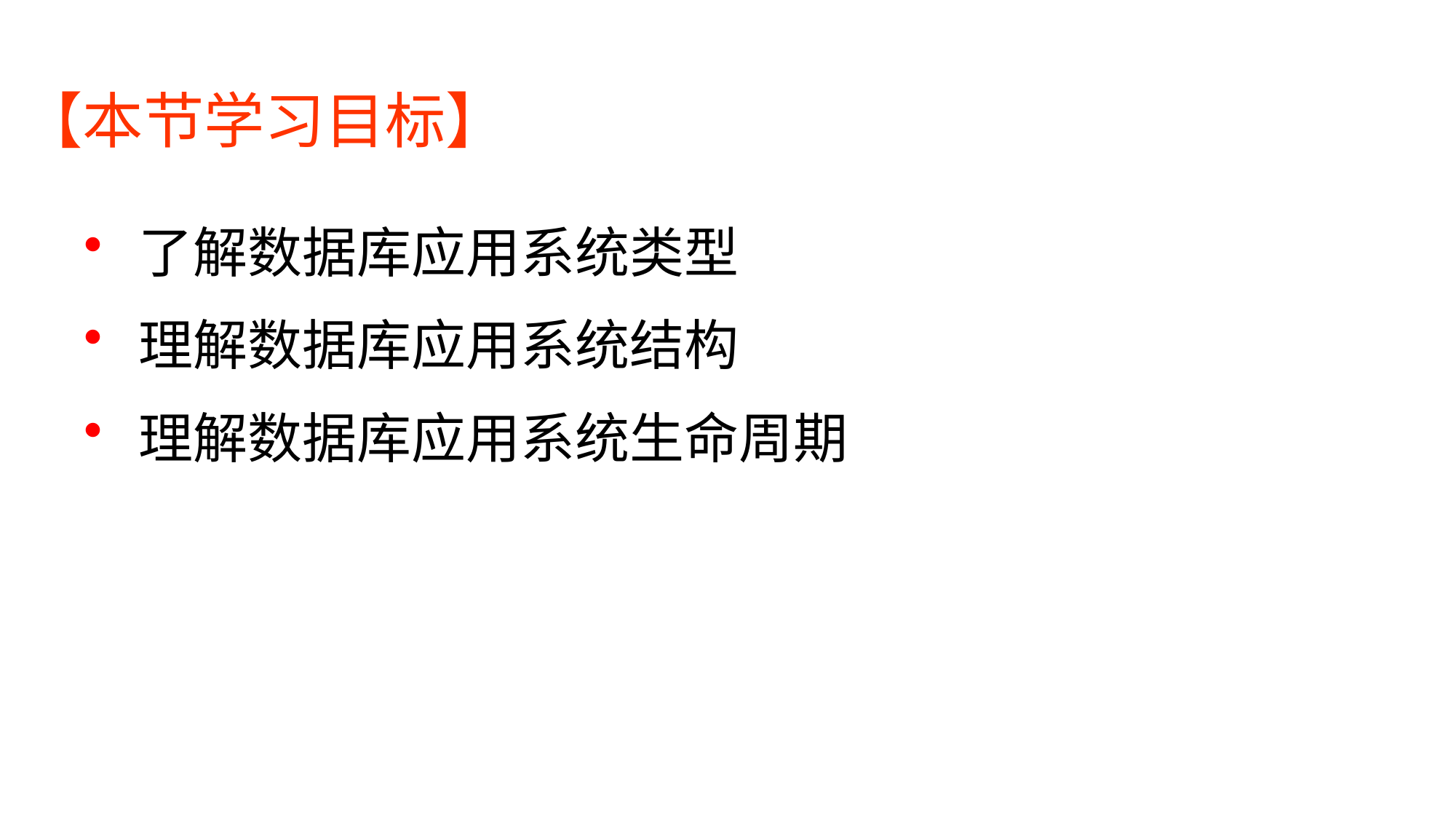

【本节学习目标】
了解数据库应用系统类型
理解数据库应用系统结构
理解数据库应用系统生命周期